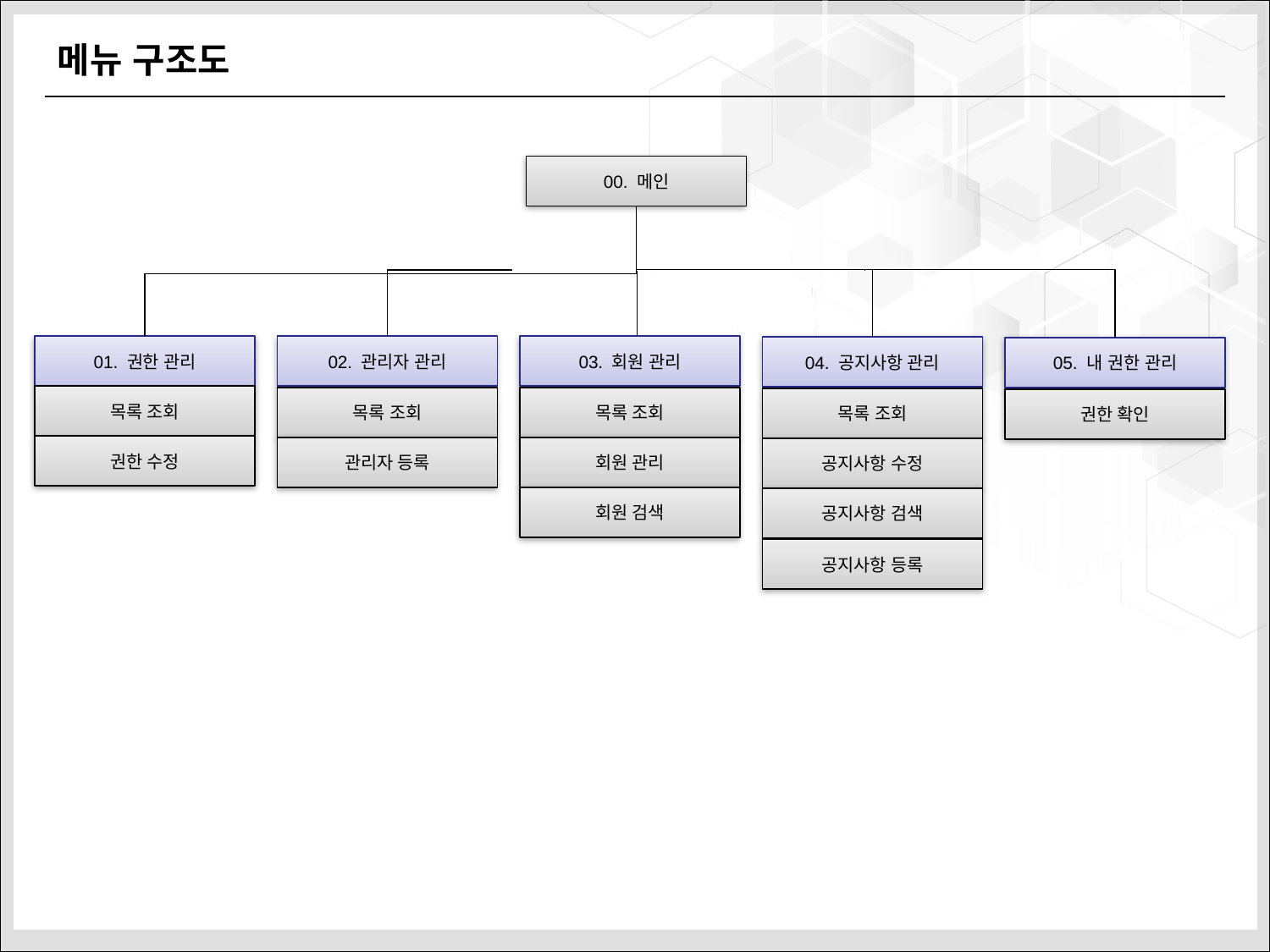

메뉴 구조도
00. 메인
02. 관리자 관리
목록 조회
관리자 등록
01. 권한 관리
목록 조회
권한 수정
03. 회원 관리
목록 조회
회원 관리
회원 검색
04. 공지사항 관리
목록 조회
공지사항 수정
공지사항 검색
공지사항 등록
05. 내 권한 관리
권한 확인